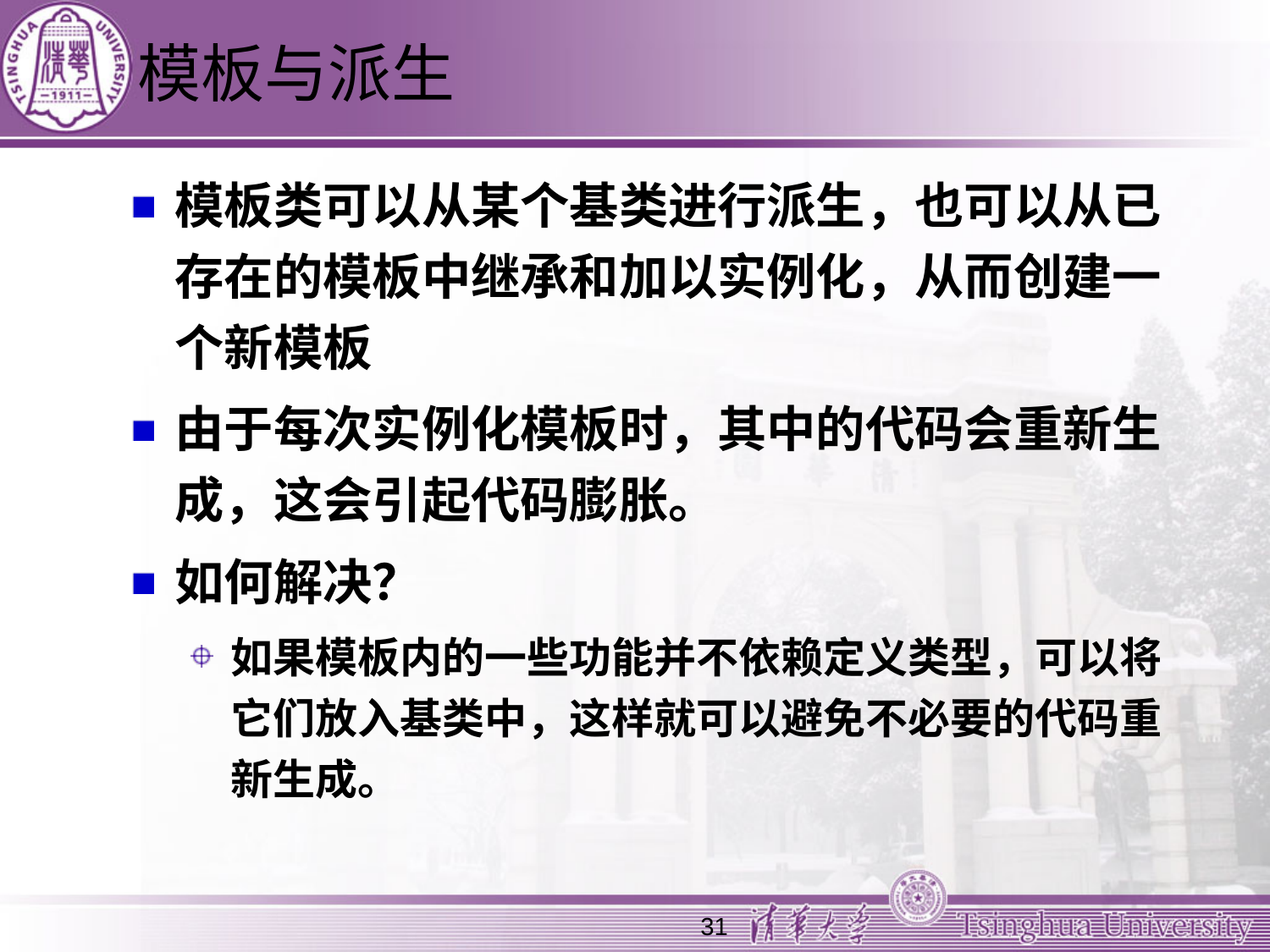

# 模板与派生
模板类可以从某个基类进行派生，也可以从已存在的模板中继承和加以实例化，从而创建一个新模板
由于每次实例化模板时，其中的代码会重新生成，这会引起代码膨胀。
如何解决？
如果模板内的一些功能并不依赖定义类型，可以将它们放入基类中，这样就可以避免不必要的代码重新生成。

31